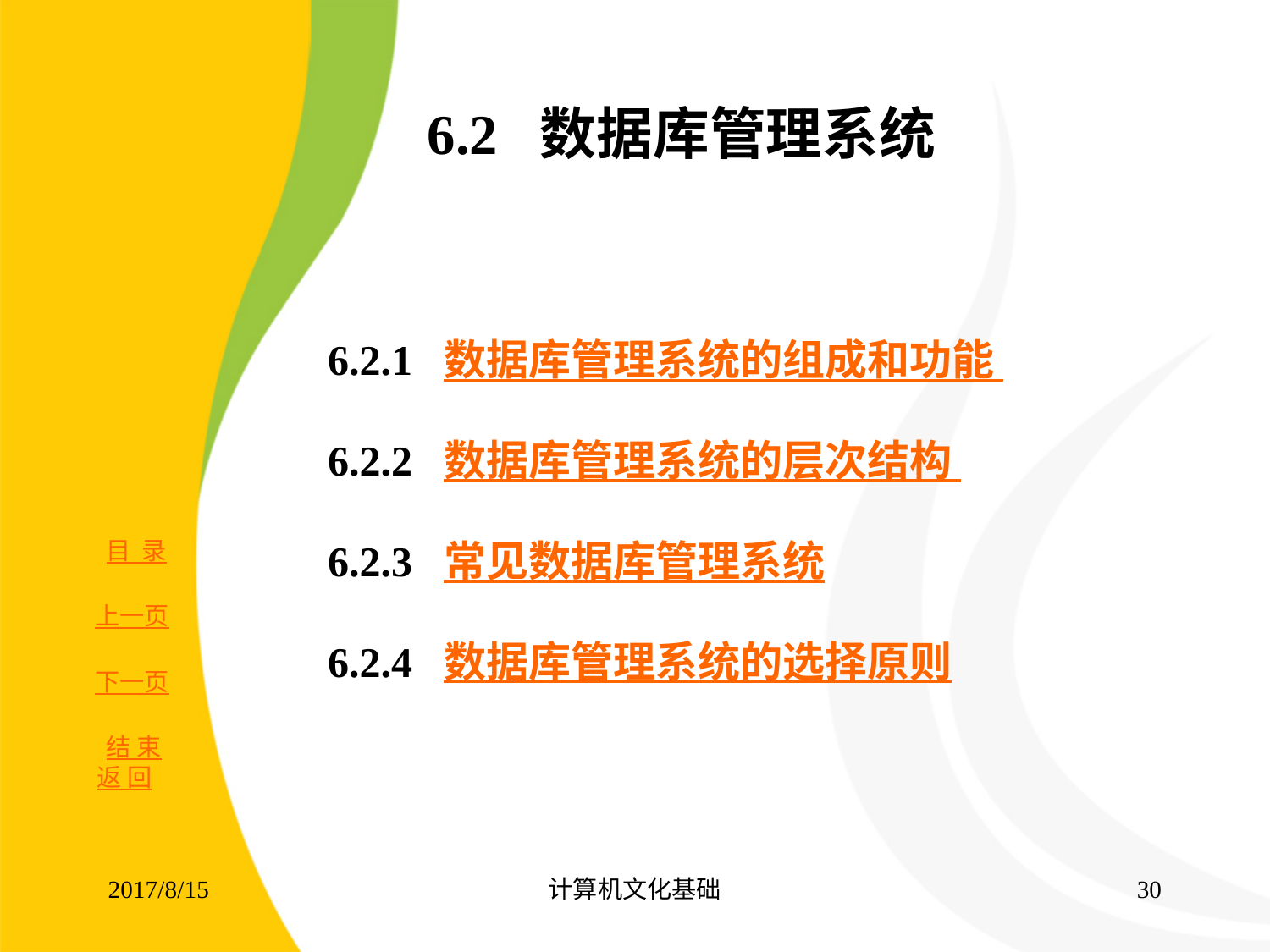

# 6.2  数据库管理系统
6.2.1  数据库管理系统的组成和功能
6.2.2  数据库管理系统的层次结构
6.2.3  常见数据库管理系统
6.2.4  数据库管理系统的选择原则

返 回
2017/8/15
计算机文化基础
30